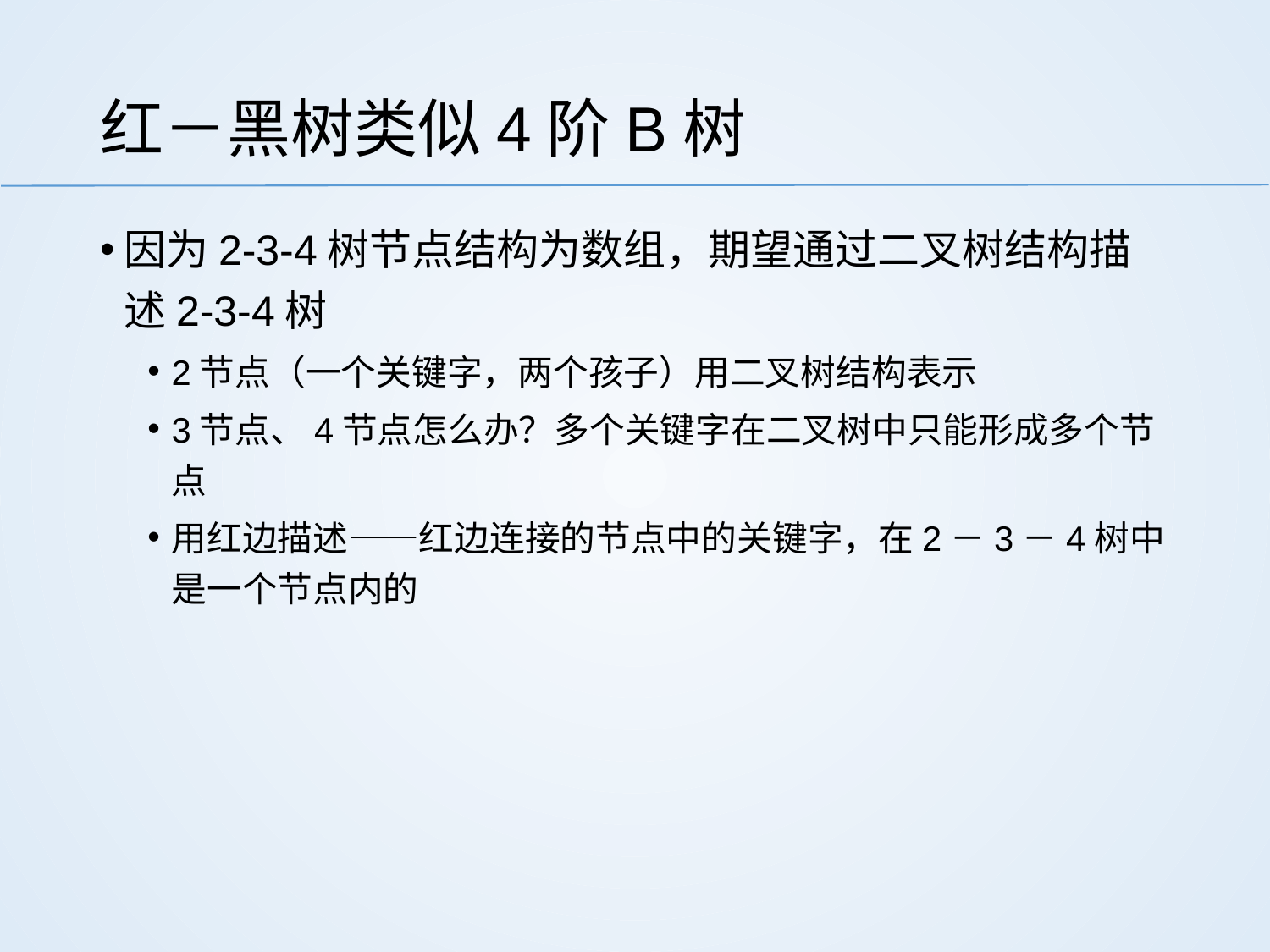

# 红－黑树类似4阶B树
因为2-3-4树节点结构为数组，期望通过二叉树结构描述2-3-4树
2节点（一个关键字，两个孩子）用二叉树结构表示
3节点、4节点怎么办？多个关键字在二叉树中只能形成多个节点
用红边描述——红边连接的节点中的关键字，在2－3－4树中是一个节点内的
142